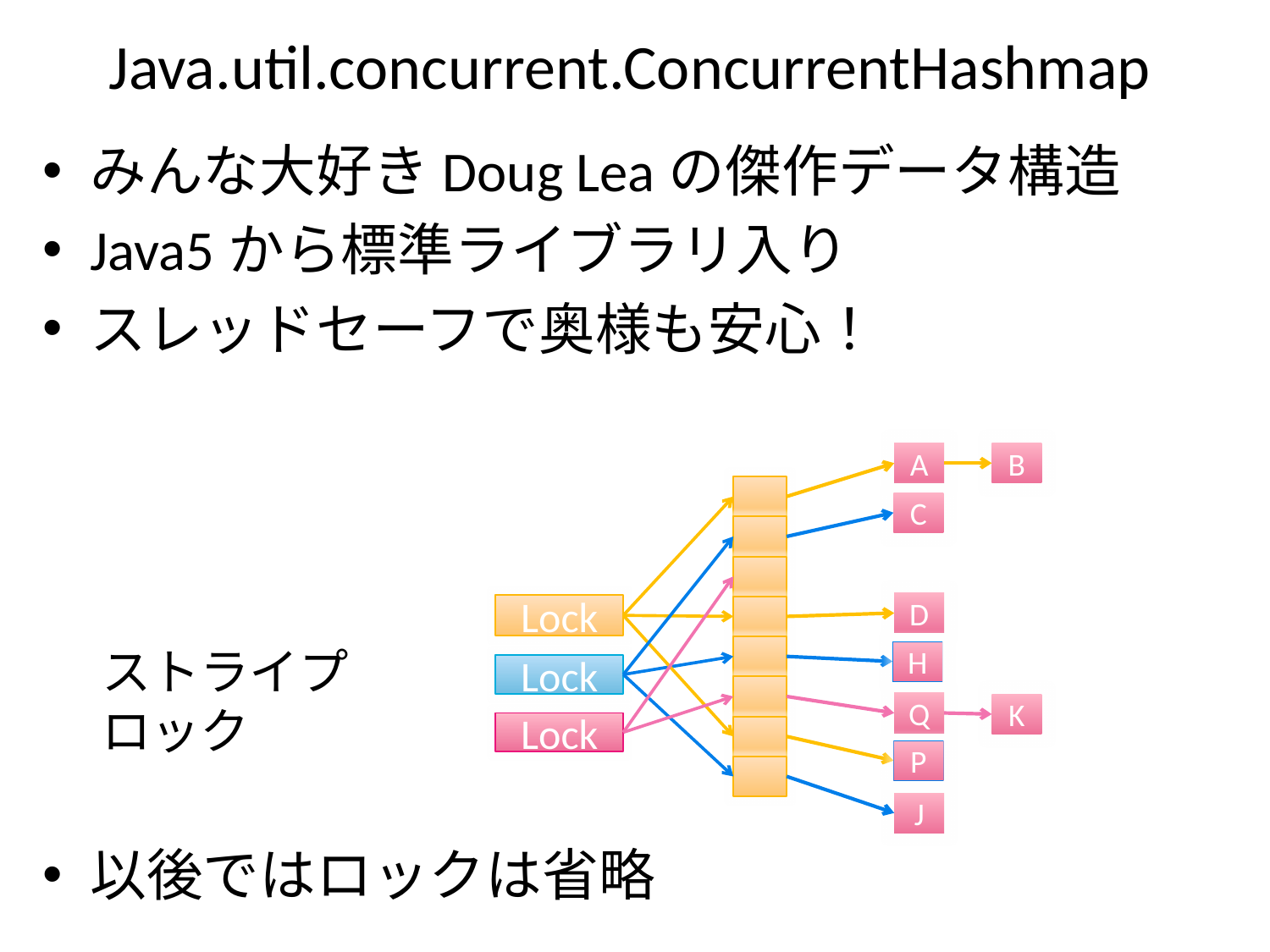

# Java.util.concurrent.ConcurrentHashmap
みんな大好きDoug Leaの傑作データ構造
Java5から標準ライブラリ入り
スレッドセーフで奥様も安心！
A
B

C

D
Lock

ストライプロック

H
Lock

Q
K
Lock

P

J
以後ではロックは省略